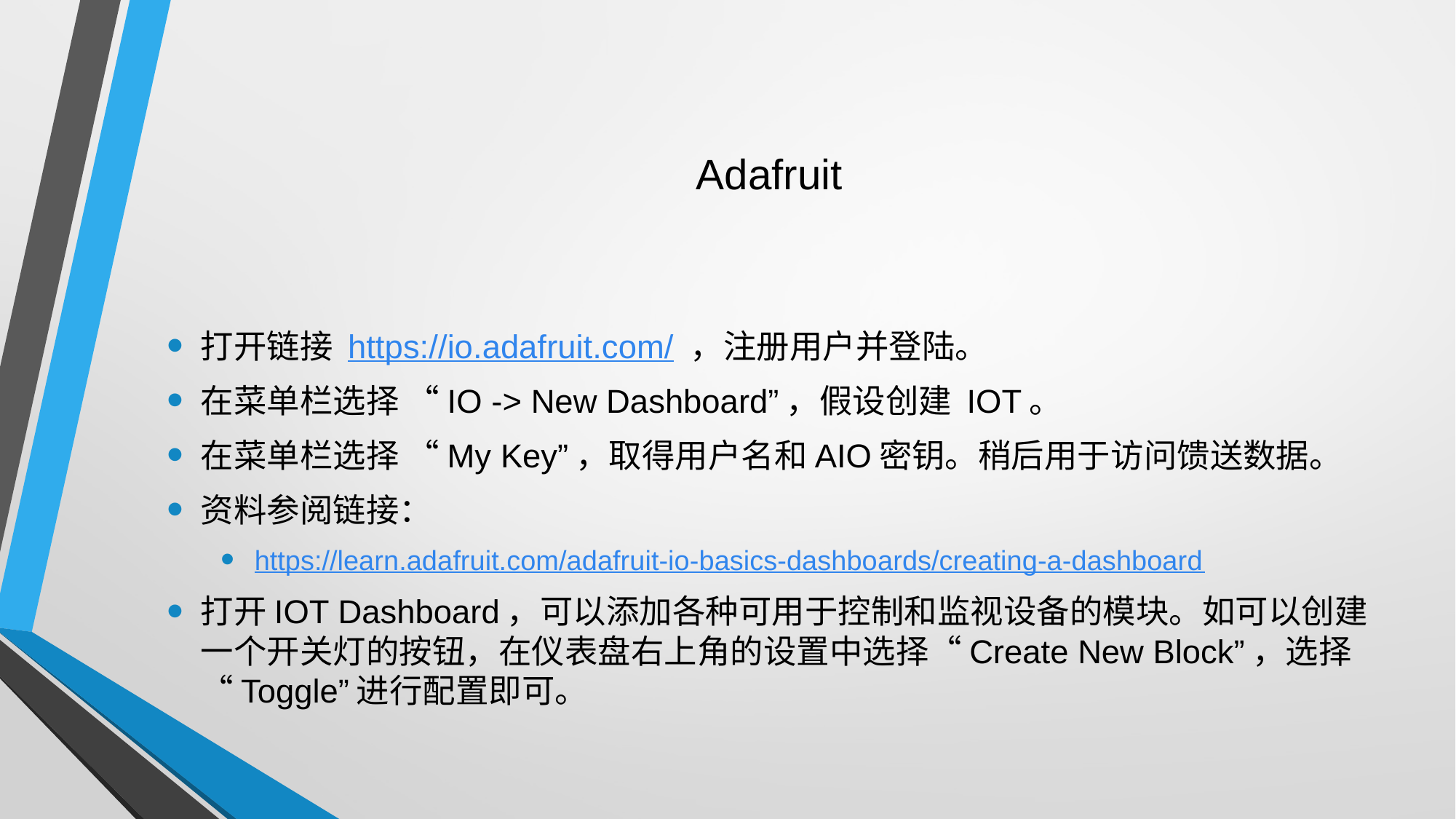

# Adafruit
打开链接 https://io.adafruit.com/ ，注册用户并登陆。
在菜单栏选择 “IO -> New Dashboard”，假设创建 IOT。
在菜单栏选择 “My Key”，取得用户名和AIO密钥。稍后用于访问馈送数据。
资料参阅链接：
https://learn.adafruit.com/adafruit-io-basics-dashboards/creating-a-dashboard
打开IOT Dashboard，可以添加各种可用于控制和监视设备的模块。如可以创建一个开关灯的按钮，在仪表盘右上角的设置中选择“Create New Block”，选择“Toggle”进行配置即可。